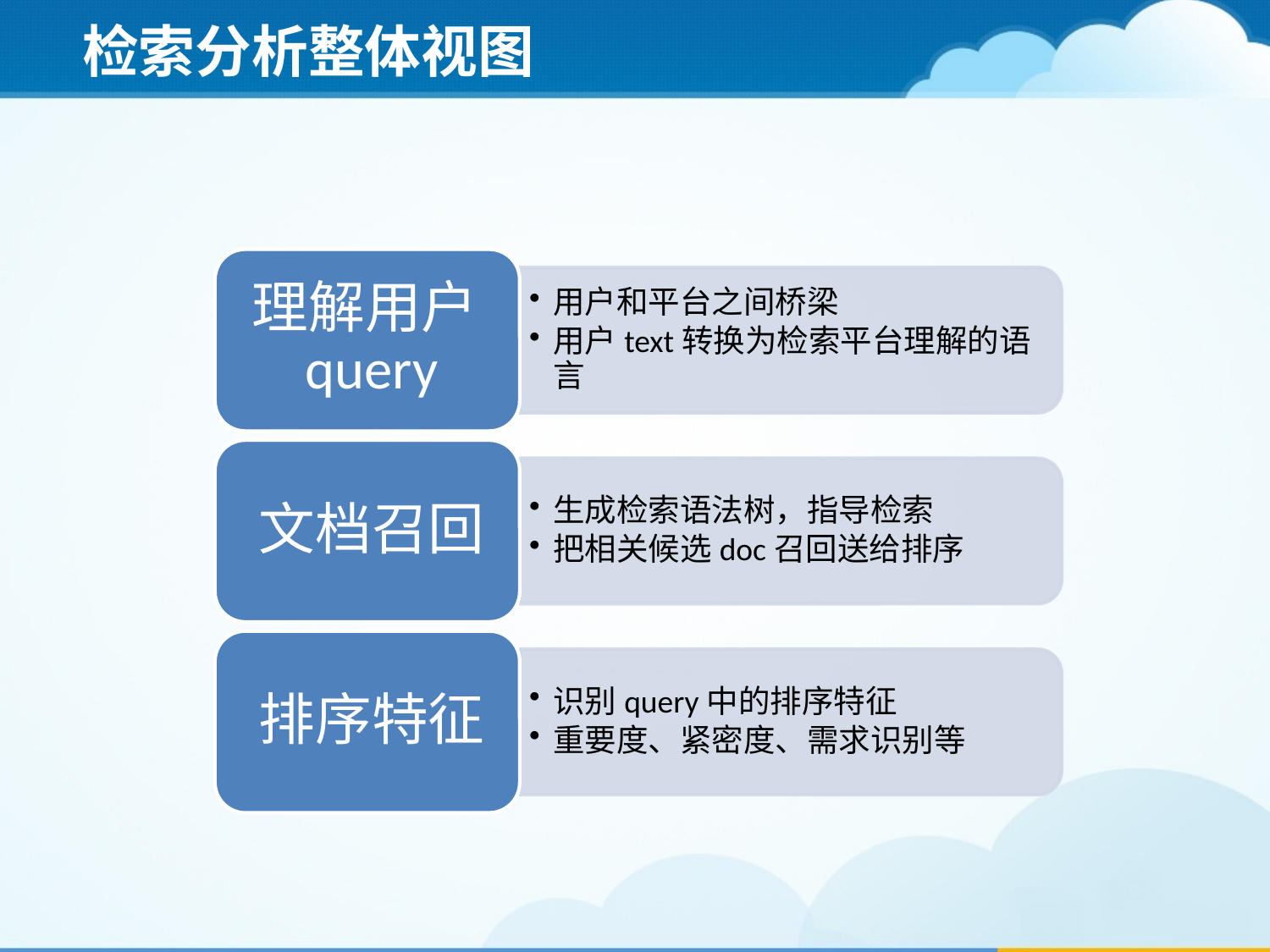

# 检索分析整体视图
用户和平台之间桥梁
用户text转换为检索平台理解的语言
理解用户query
生成检索语法树，指导检索
把相关候选doc召回送给排序
文档召回
识别query中的排序特征
重要度、紧密度、需求识别等
排序特征